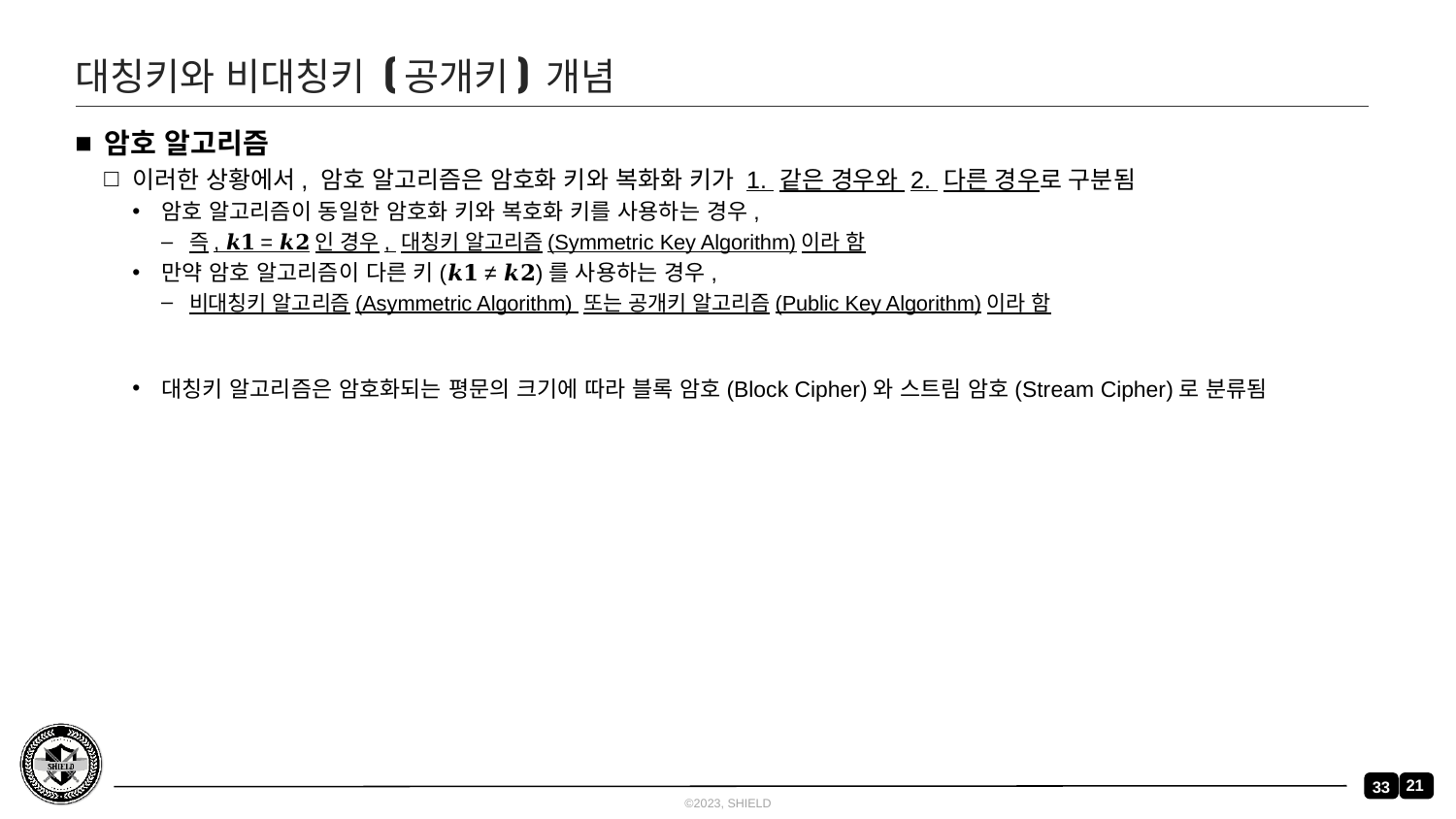

# 대칭키와 비대칭키 (공개키) 개념
암호 알고리즘
이러한 상황에서, 암호 알고리즘은 암호화 키와 복화화 키가 1. 같은 경우와 2. 다른 경우로 구분됨
암호 알고리즘이 동일한 암호화 키와 복호화 키를 사용하는 경우,
즉, 𝒌𝟏 = 𝒌𝟐인 경우, 대칭키 알고리즘(Symmetric Key Algorithm)이라 함
만약 암호 알고리즘이 다른 키(𝒌𝟏 ≠ 𝒌𝟐)를 사용하는 경우,
비대칭키 알고리즘(Asymmetric Algorithm) 또는 공개키 알고리즘(Public Key Algorithm)이라 함

대칭키 알고리즘은 암호화되는 평문의 크기에 따라 블록 암호(Block Cipher)와 스트림 암호(Stream Cipher)로 분류됨